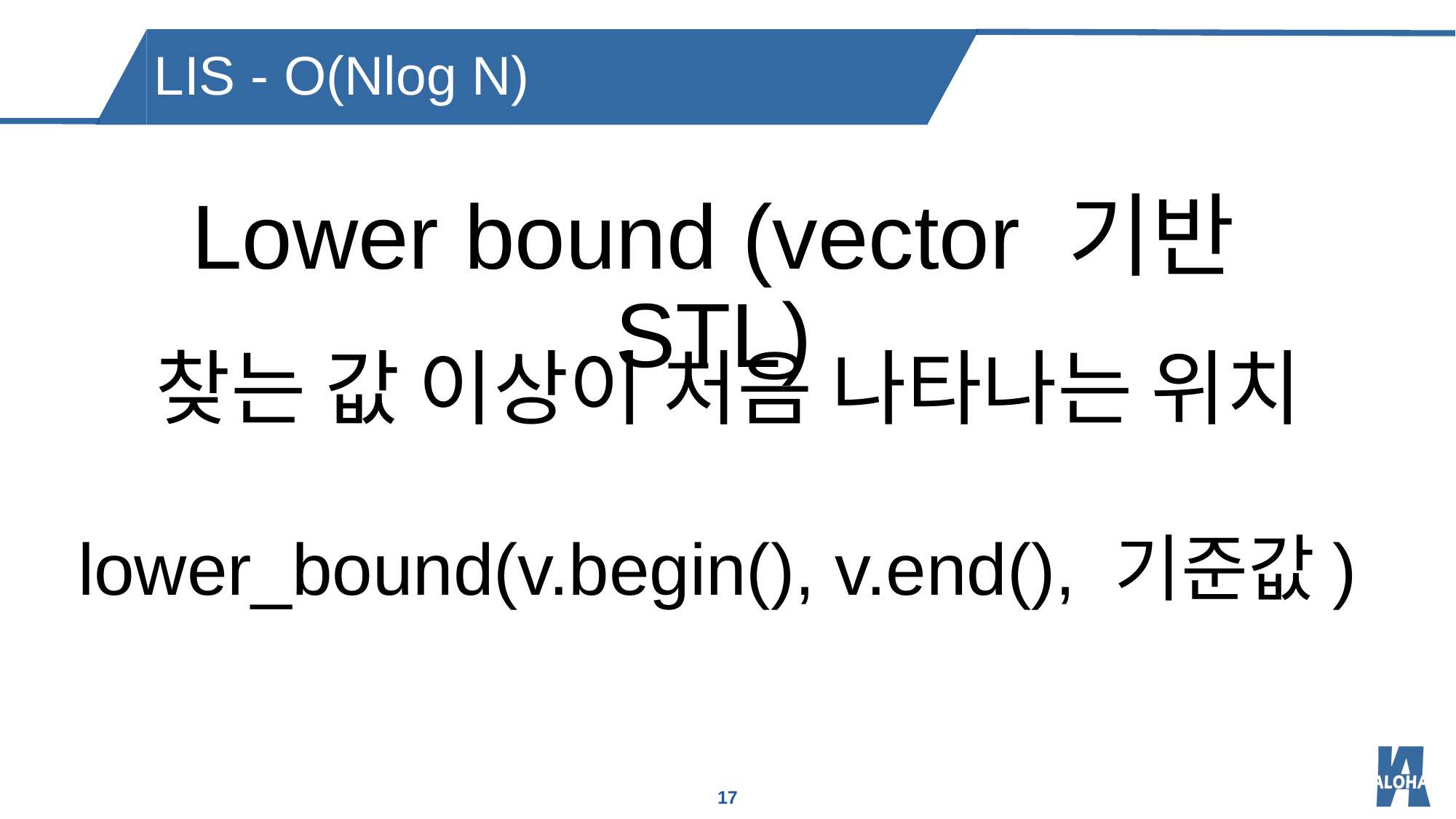

LIS - O(Nlog N)
Lower bound (vector 기반 STL)
찾는 값 이상이 처음 나타나는 위치

lower_bound(v.begin(), v.end(), 기준값)

17